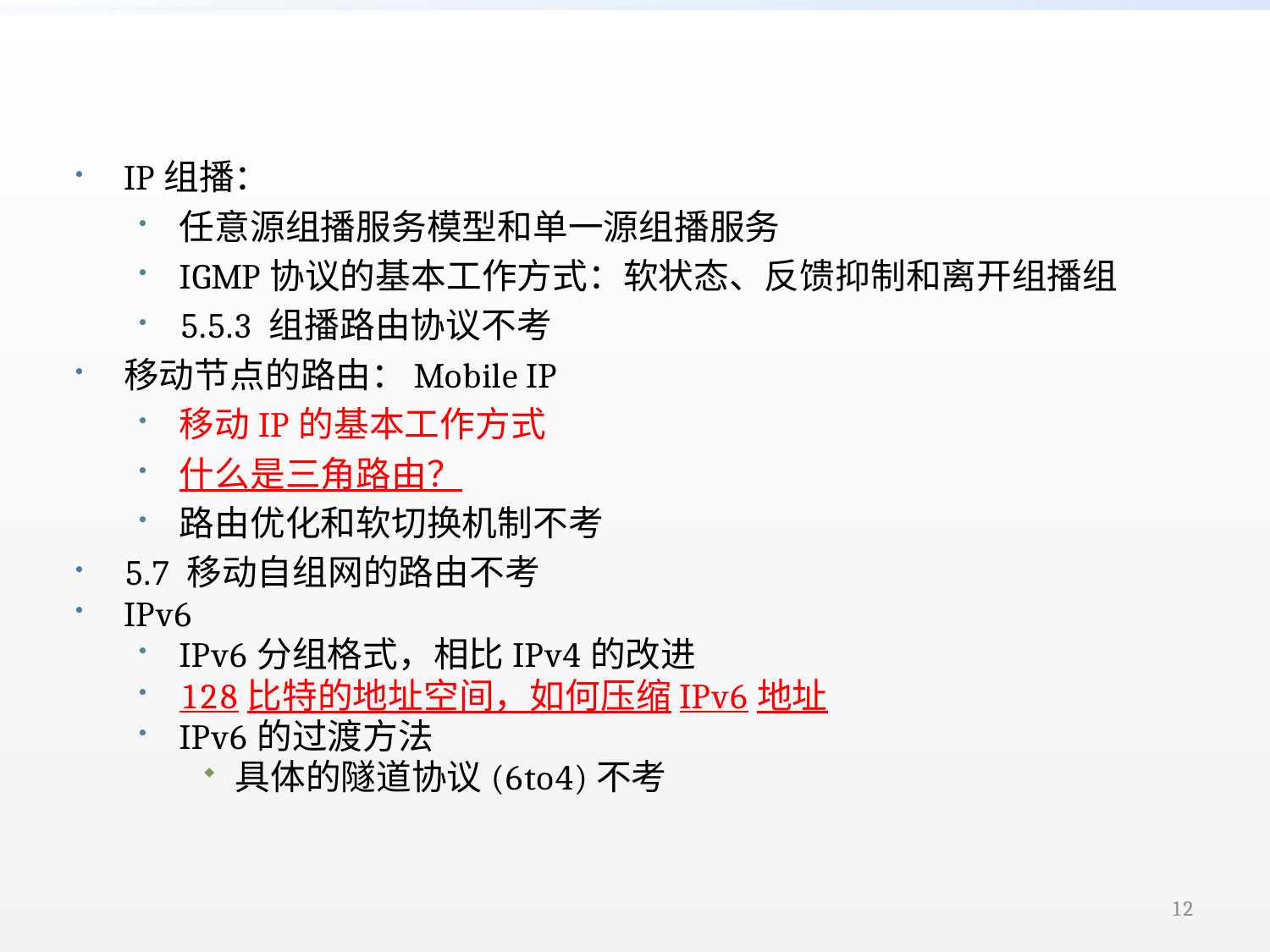

#
IP组播：
任意源组播服务模型和单一源组播服务
IGMP协议的基本工作方式：软状态、反馈抑制和离开组播组
5.5.3 组播路由协议不考
移动节点的路由：Mobile IP
移动IP的基本工作方式
什么是三角路由？
路由优化和软切换机制不考
5.7 移动自组网的路由不考
IPv6
IPv6分组格式，相比IPv4的改进
128比特的地址空间，如何压缩IPv6地址
IPv6的过渡方法
具体的隧道协议(6to4)不考
12